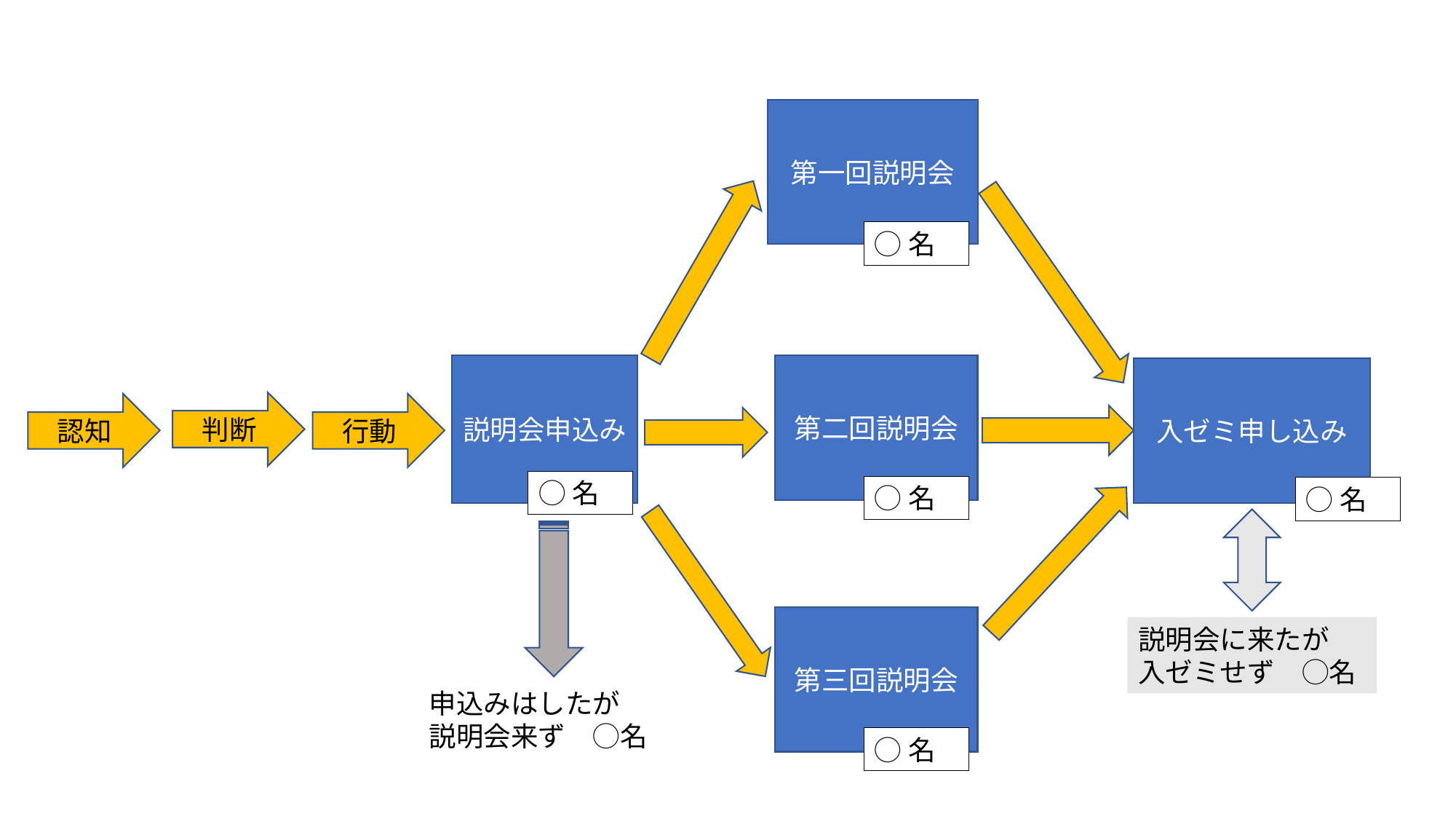

第一回説明会
◯名

説明会申込み
第二回説明会
入ゼミ申し込み
判断
認知
行動

◯名
◯名
◯名

第三回説明会
説明会に来たが
入ゼミせず　◯名
申込みはしたが
説明会来ず　◯名
◯名